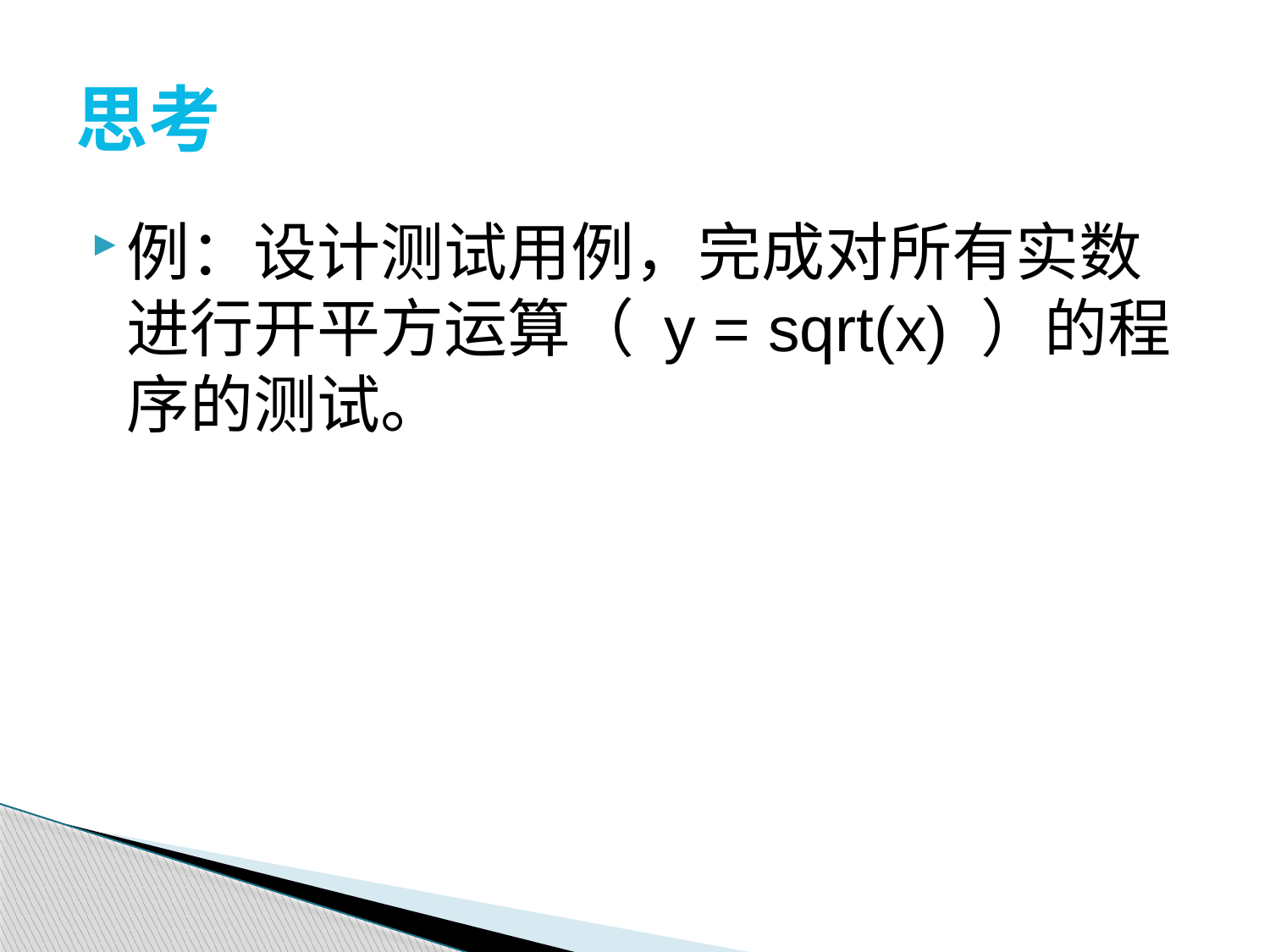

# 思考
例：设计测试用例，完成对所有实数进行开平方运算（ y = sqrt(x) ）的程序的测试。